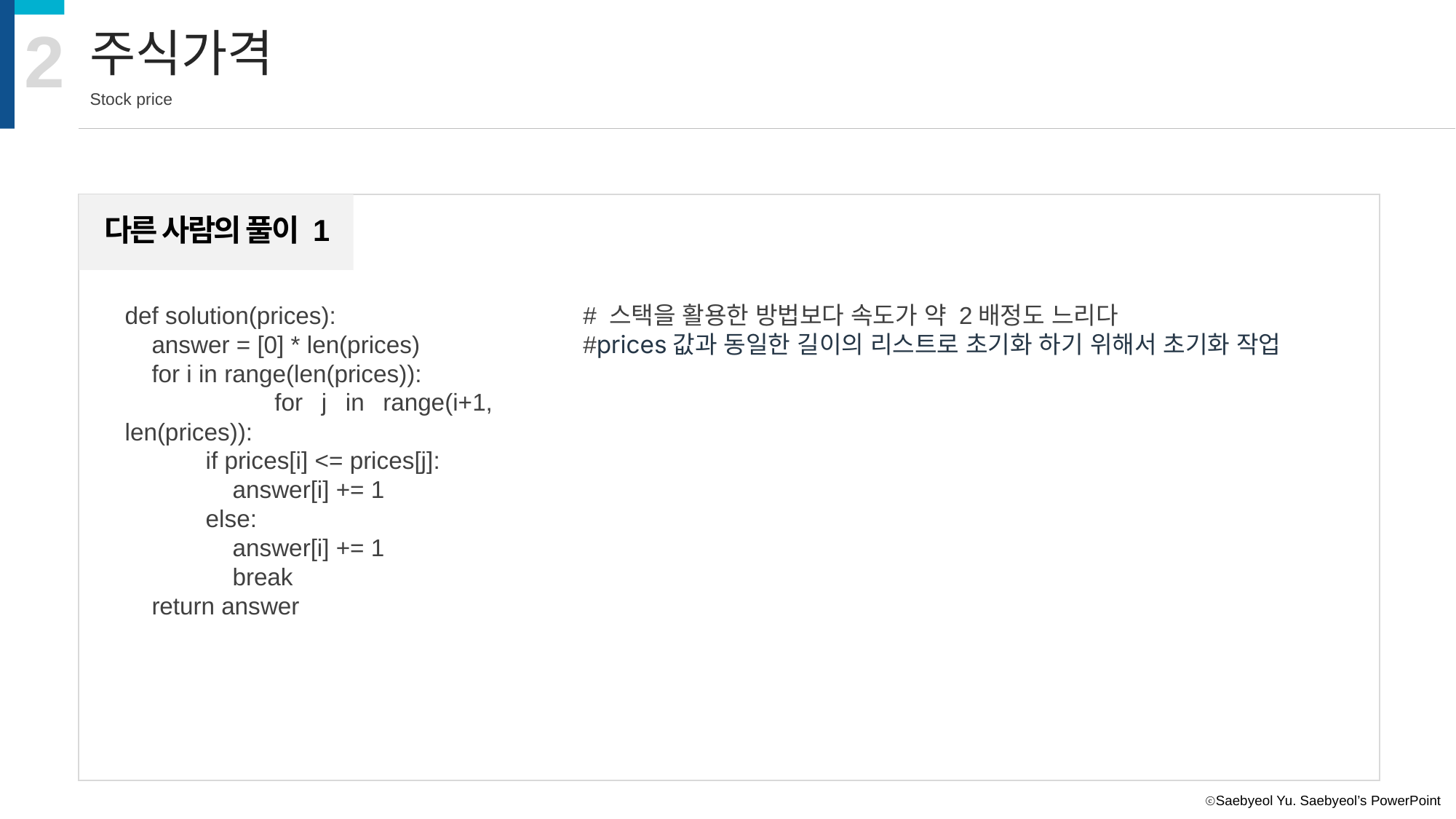

2
주식가격
Stock price

다른 사람의 풀이 1
def solution(prices):
    answer = [0] * len(prices)
    for i in range(len(prices)):
        for j in range(i+1, len(prices)):
            if prices[i] <= prices[j]:
                answer[i] += 1
            else:
                answer[i] += 1
                break
    return answer
# 스택을 활용한 방법보다 속도가 약 2배정도 느리다
#prices값과 동일한 길이의 리스트로 초기화 하기 위해서 초기화 작업